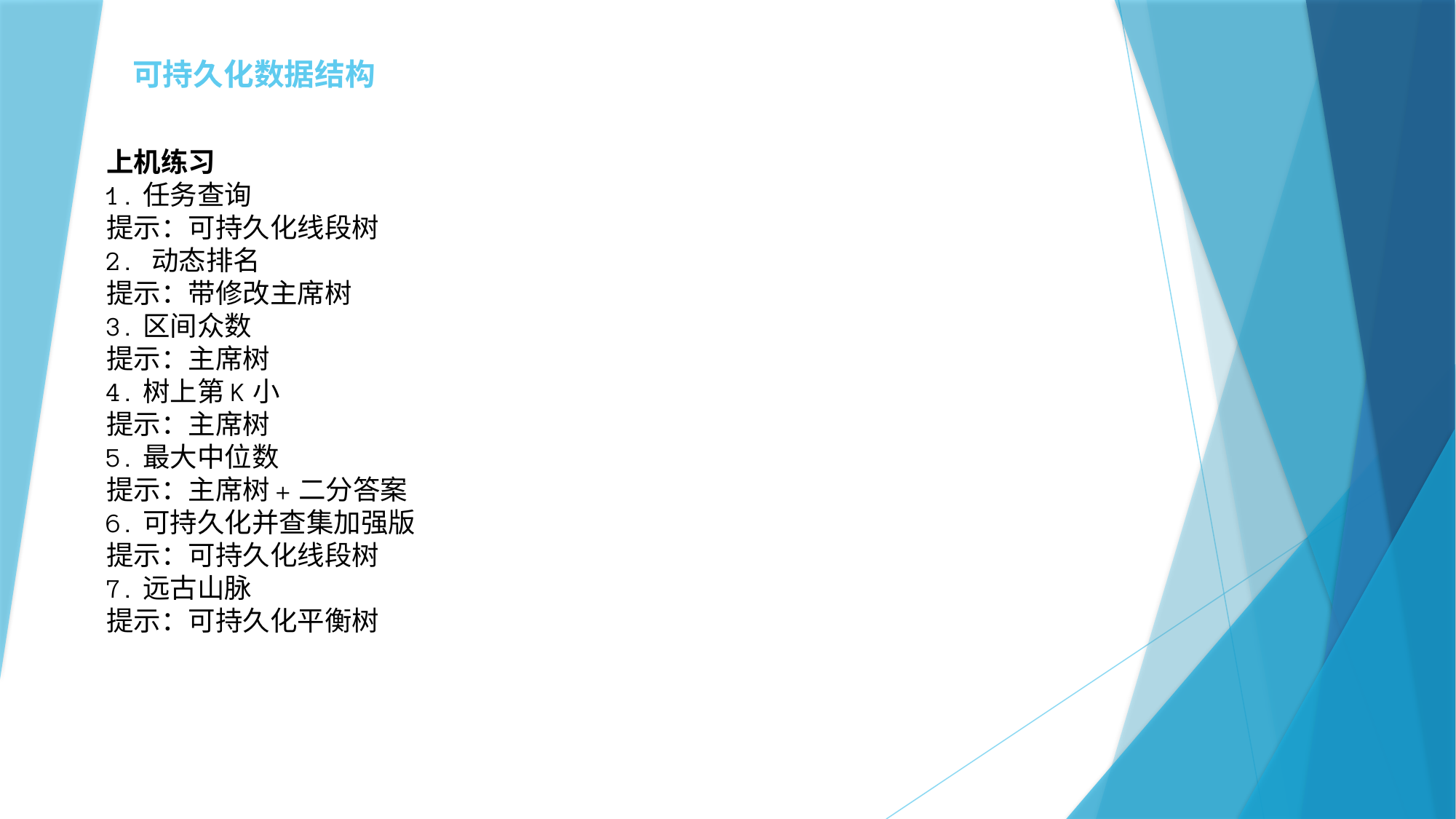

# 可持久化数据结构
上机练习
1.任务查询
提示：可持久化线段树
2. 动态排名
提示：带修改主席树
3.区间众数
提示：主席树
4.树上第K小
提示：主席树
5.最大中位数
提示：主席树+二分答案
6.可持久化并查集加强版
提示：可持久化线段树
7.远古山脉
提示：可持久化平衡树